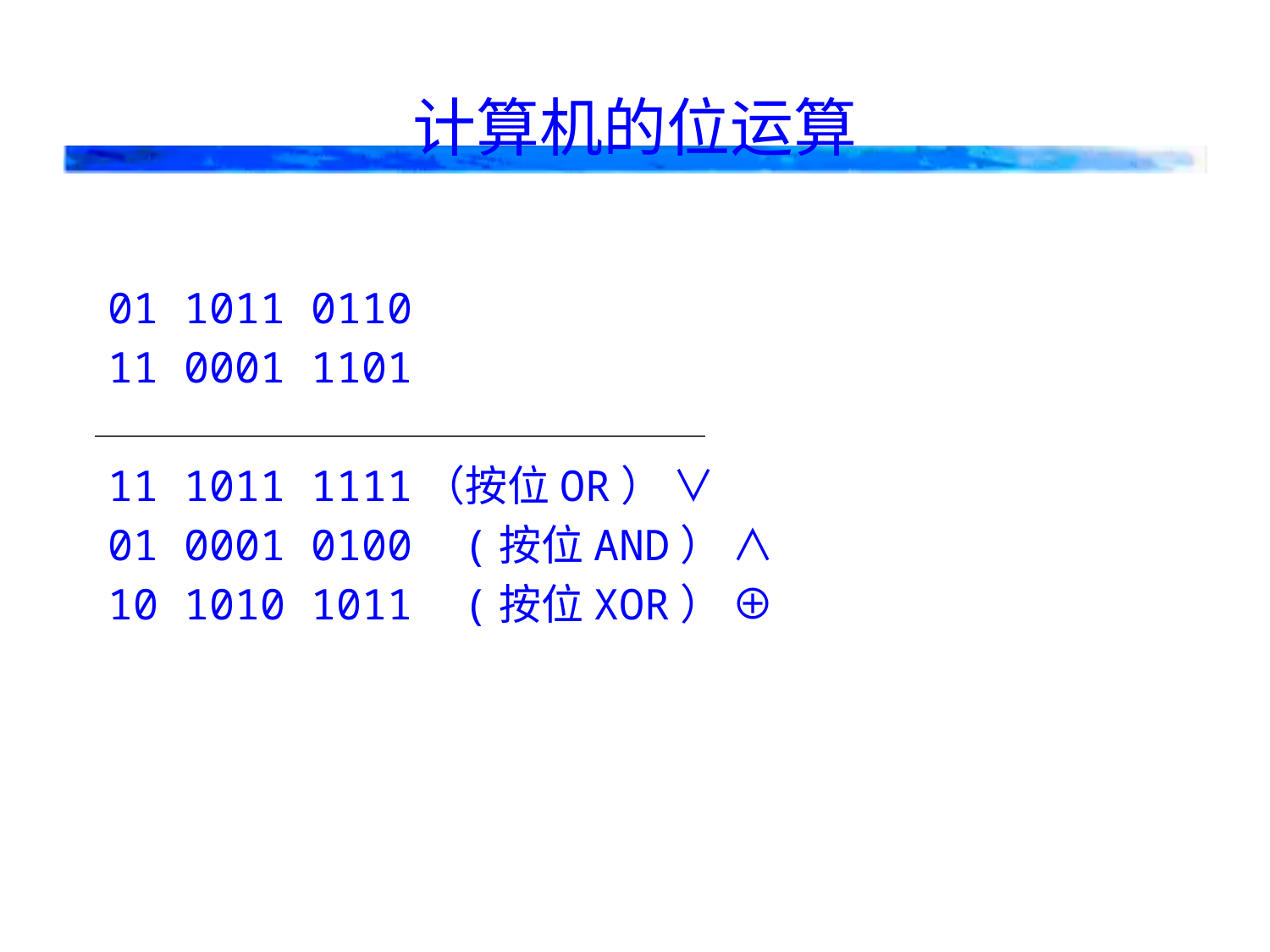

01 1011 0110
11 0001 1101

11 1011 1111（按位OR） ∨
01 0001 0100  (按位AND） ∧
10 1010 1011  (按位XOR） ⊕
计算机的位运算